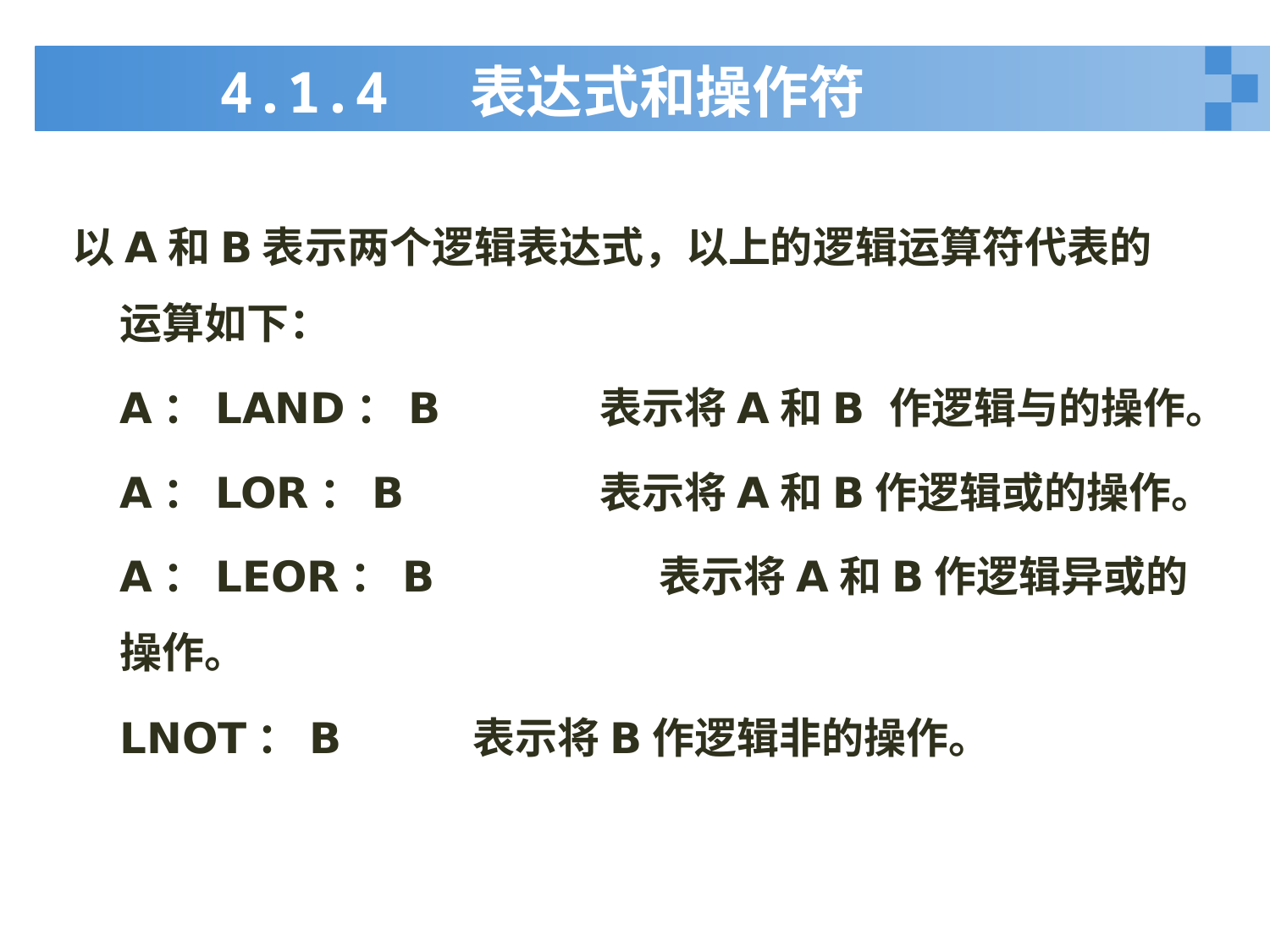

# 4.1.4  表达式和操作符
以A和B表示两个逻辑表达式，以上的逻辑运算符代表的运算如下：
	A：LAND：B	      表示将A和B 作逻辑与的操作。
	A：LOR：B	      表示将A和B作逻辑或的操作。
	A：LEOR：B	          表示将A和B作逻辑异或的操作。
	LNOT：B	      表示将B作逻辑非的操作。